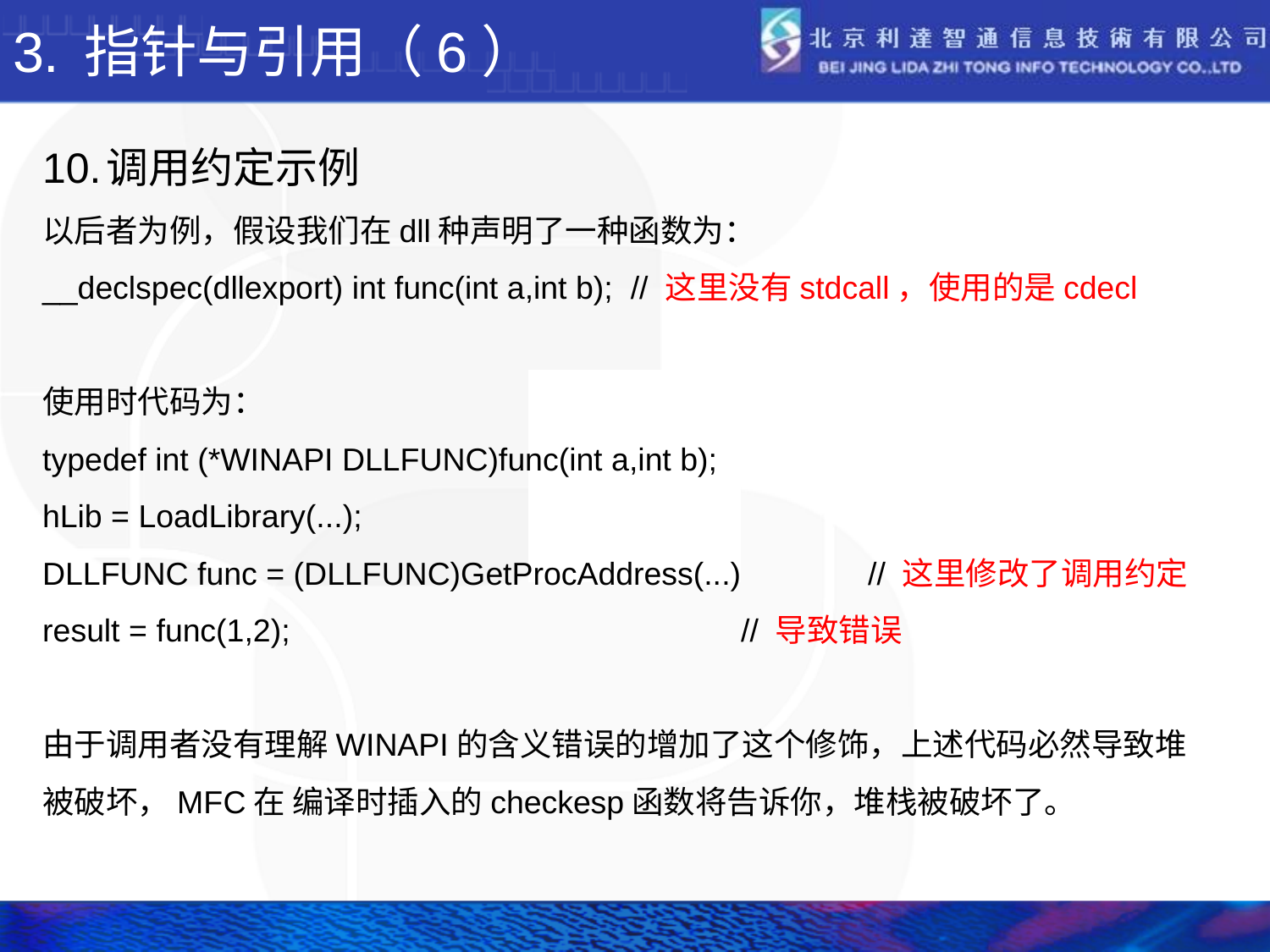

# 指针与引用（6）
调用约定示例
以后者为例，假设我们在dll种声明了一种函数为：
__declspec(dllexport) int func(int a,int b);  // 这里没有stdcall，使用的是cdecl

使用时代码为：
typedef int (*WINAPI DLLFUNC)func(int a,int b);
hLib = LoadLibrary(...);
DLLFUNC func = (DLLFUNC)GetProcAddress(...)	// 这里修改了调用约定
result = func(1,2);				// 导致错误

由于调用者没有理解WINAPI的含义错误的增加了这个修饰，上述代码必然导致堆
被破坏，MFC在 编译时插入的checkesp函数将告诉你，堆栈被破坏了。